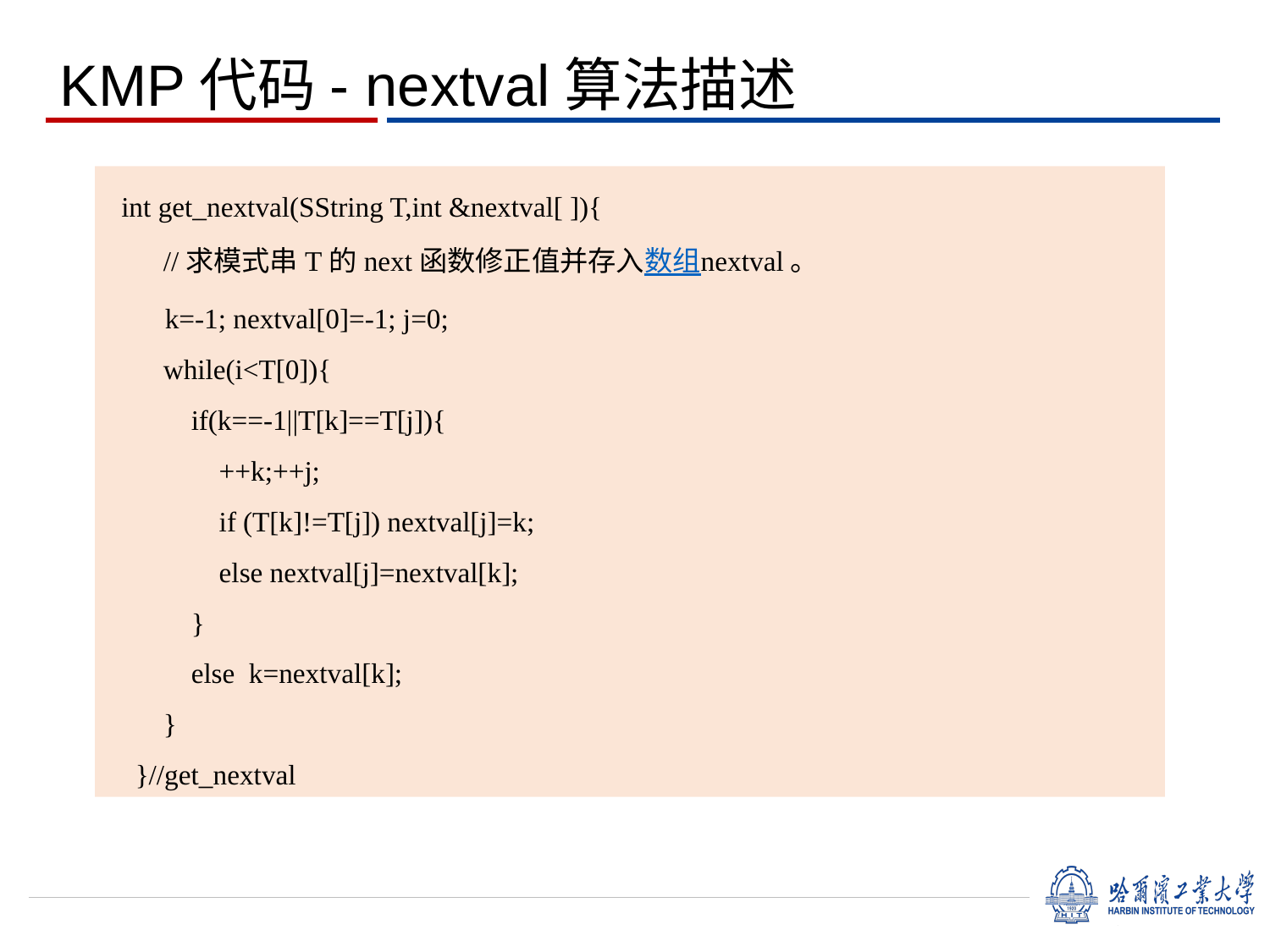

# KMP代码- nextval算法描述
  int get_nextval(SString T,int &nextval[ ]){
        //求模式串T的next函数修正值并存入数组nextval。
        k=-1; nextval[0]=-1; j=0;
        while(i<T[0]){
            if(k==-1||T[k]==T[j]){
                ++k;++j;
                if (T[k]!=T[j]) nextval[j]=k;
                else nextval[j]=nextval[k];
            }
            else  k=nextval[k];
        }
    }//get_nextval